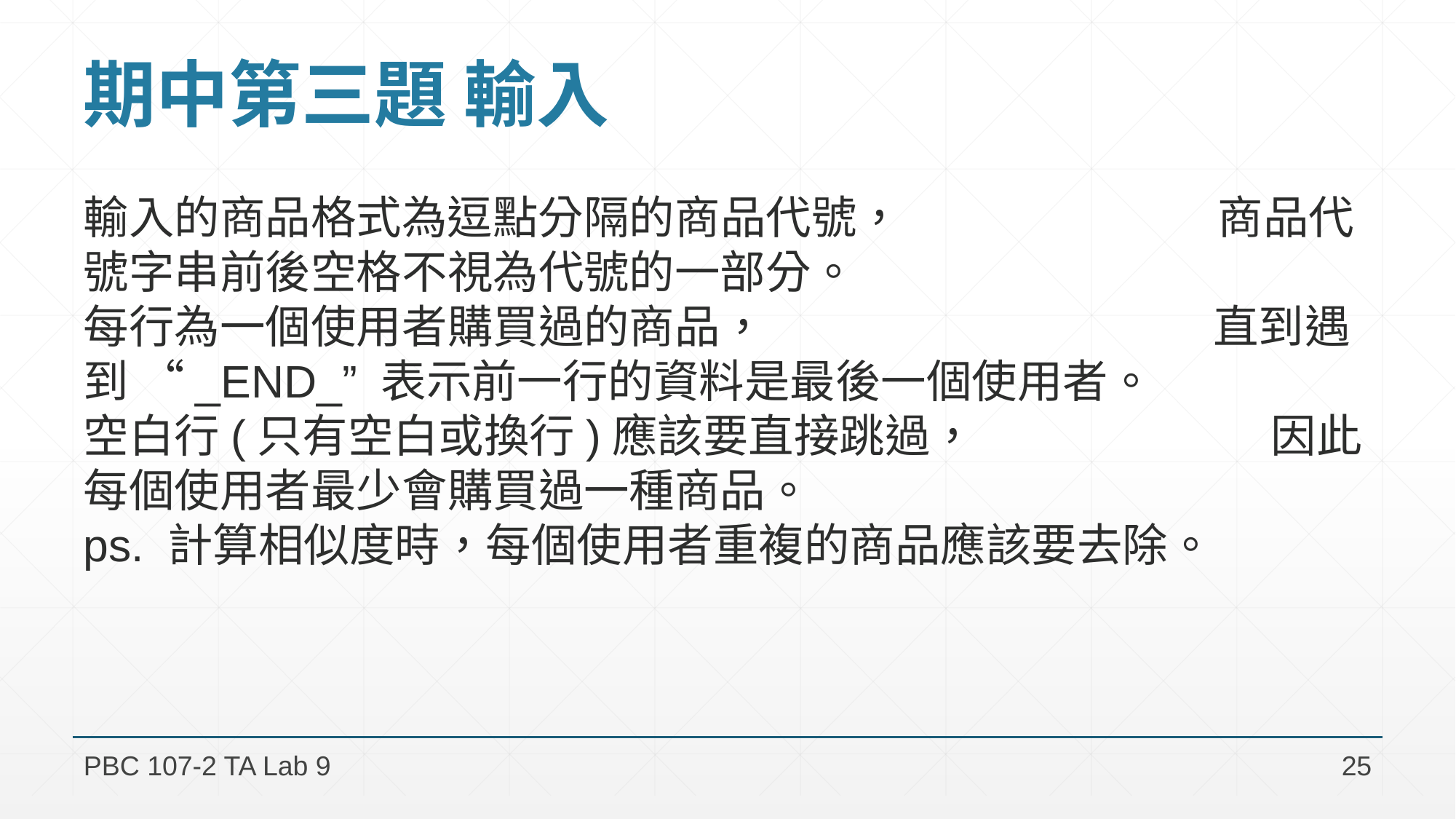

# 期中第三題 輸入
輸入的商品格式為逗點分隔的商品代號，                               商品代號字串前後空格不視為代號的一部分。
每行為一個使用者購買過的商品，                                            直到遇到 “_END_” 表示前一行的資料是最後一個使用者。
空白行(只有空白或換行)應該要直接跳過，                             因此每個使用者最少會購買過一種商品。
ps. 計算相似度時，每個使用者重複的商品應該要去除。
PBC 107-2 TA Lab 9
25